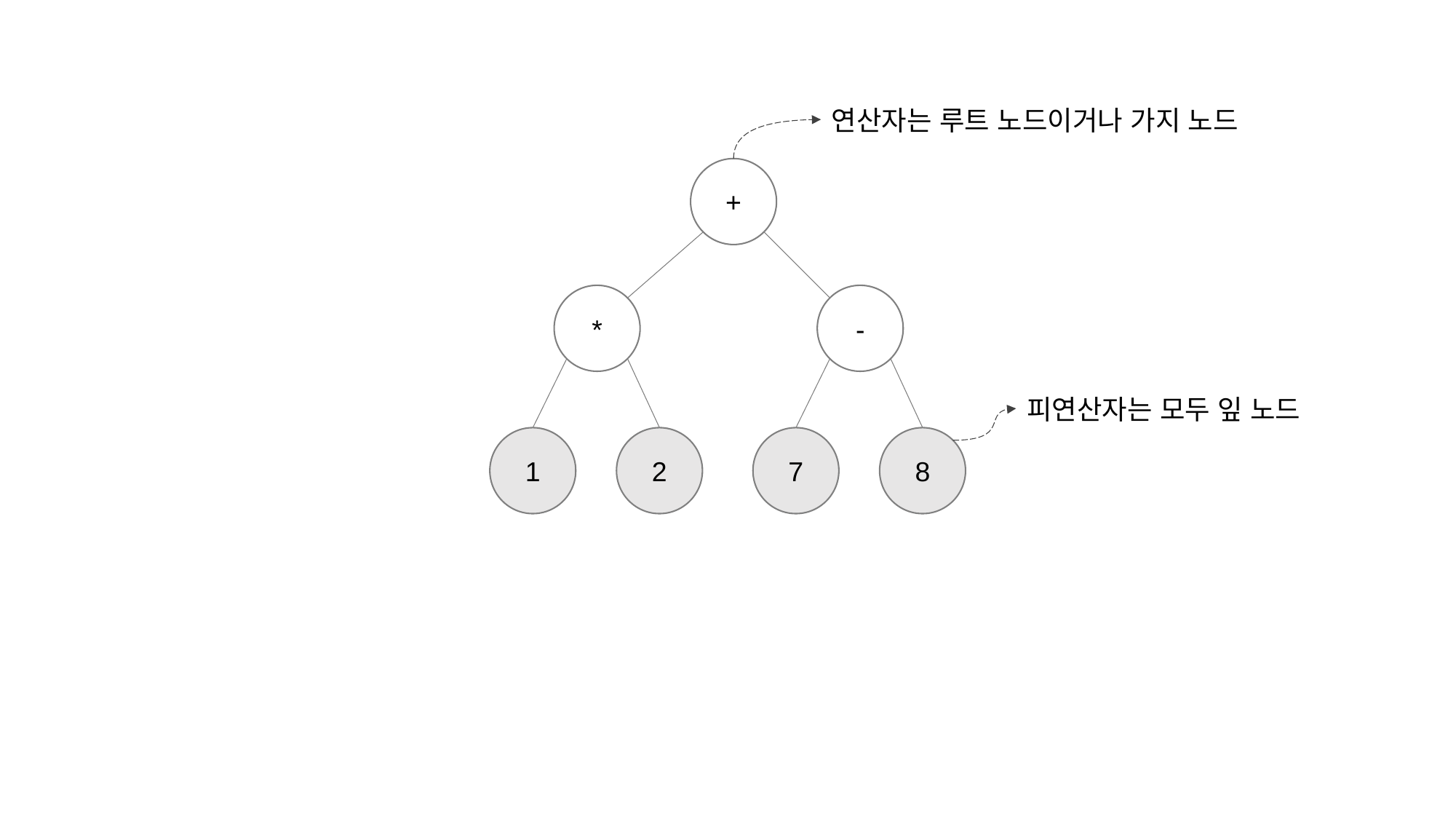

연산자는 루트 노드이거나 가지 노드
+
*
-
피연산자는 모두 잎 노드
1
2
7
8